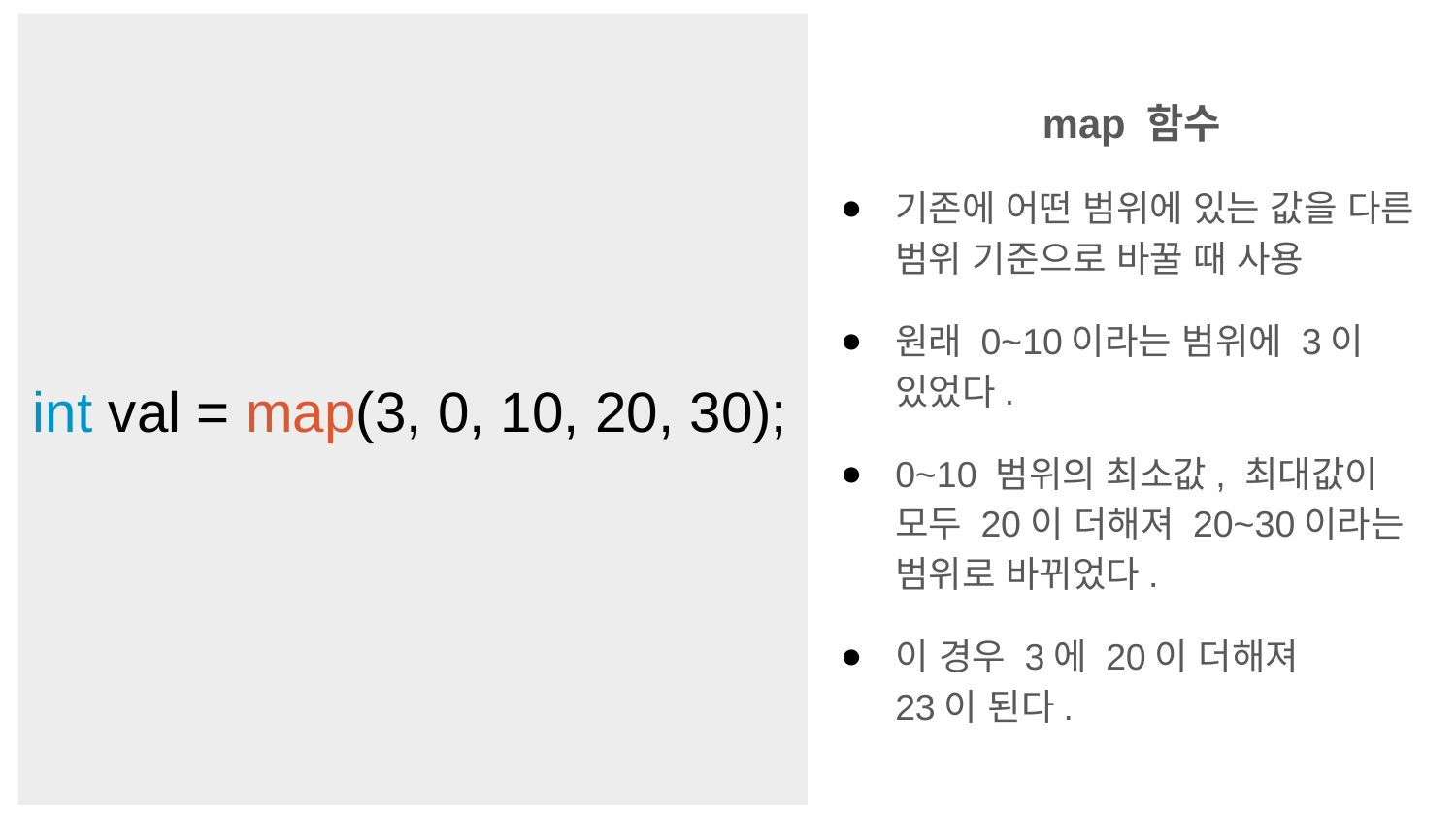

map 함수
기존에 어떤 범위에 있는 값을 다른 범위 기준으로 바꿀 때 사용
원래 0~10이라는 범위에 3이 있었다.
0~10 범위의 최소값, 최대값이 모두 20이 더해져 20~30이라는 범위로 바뀌었다.
이 경우 3에 20이 더해져
23이 된다.
int val = map(3, 0, 10, 20, 30);